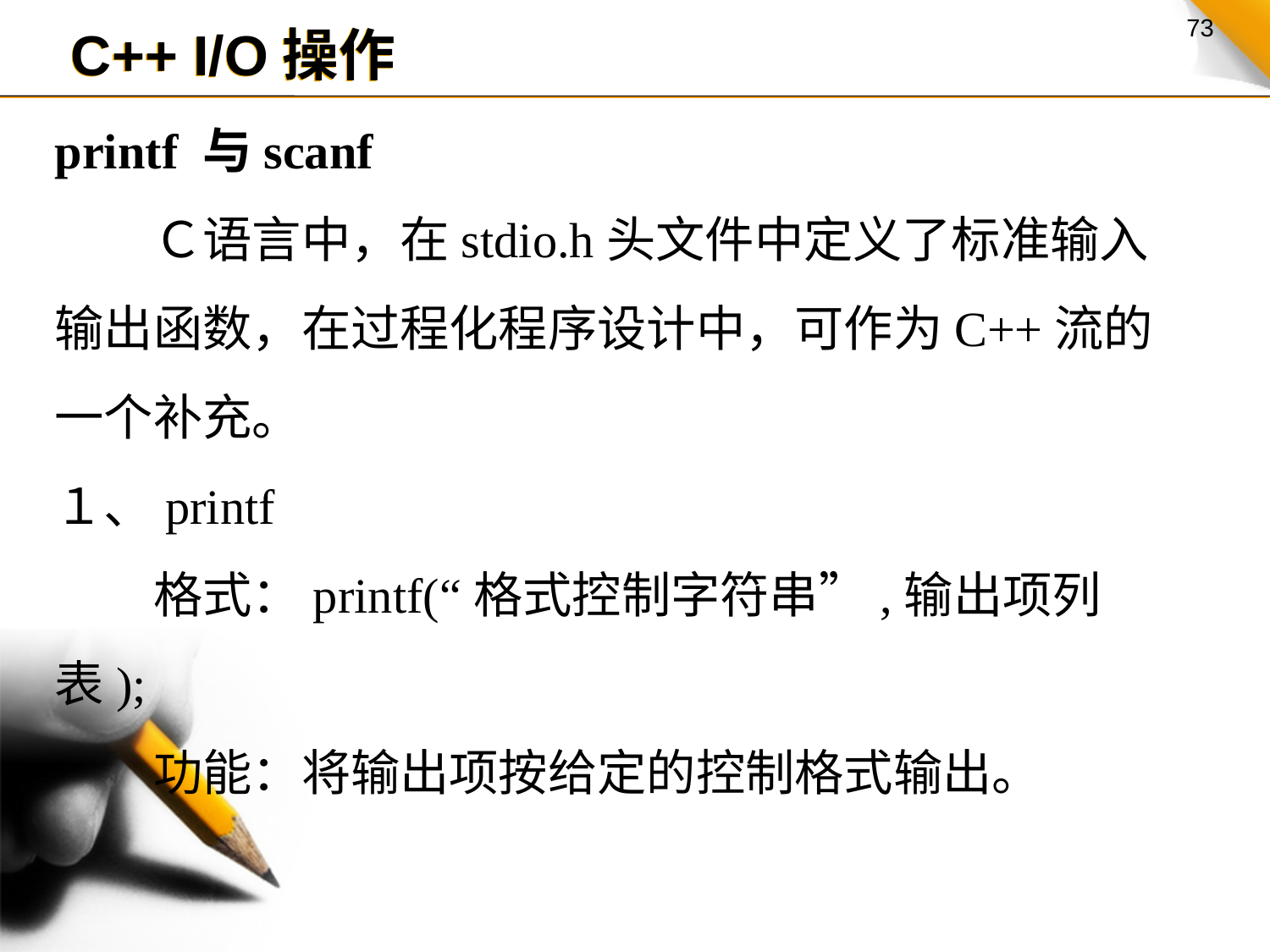

C++ I/O操作

printf 与scanf
　　Ｃ语言中，在stdio.h头文件中定义了标准输入
输出函数，在过程化程序设计中，可作为C++流的
一个补充。
１、printf
　　格式：printf(“格式控制字符串”,输出项列表);
　　功能：将输出项按给定的控制格式输出。